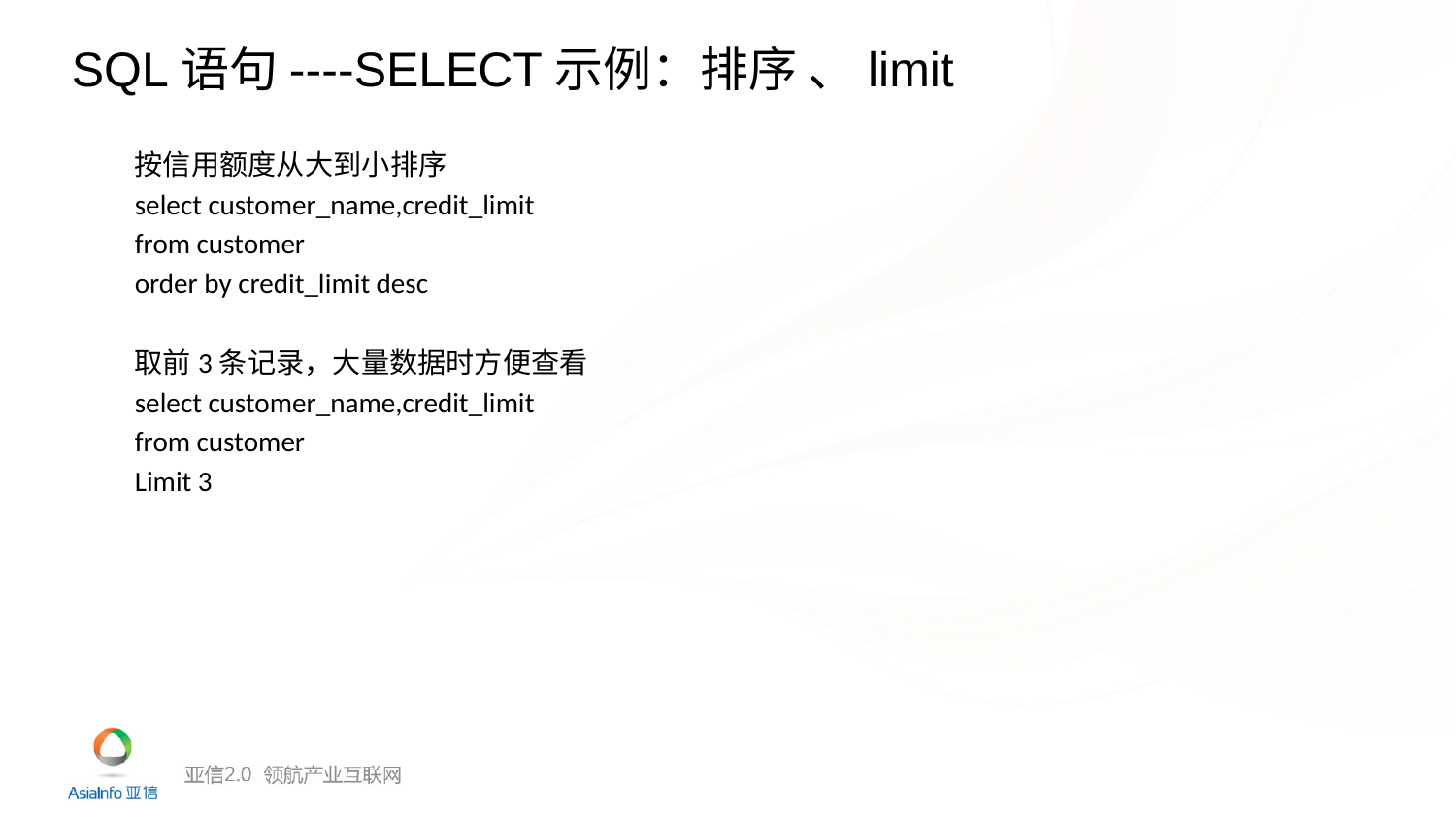

SQL语句----SELECT示例：排序 、limit

按信用额度从大到小排序
select customer_name,credit_limit
from customer
order by credit_limit desc

取前3条记录，大量数据时方便查看
select customer_name,credit_limit
from customer
Limit 3